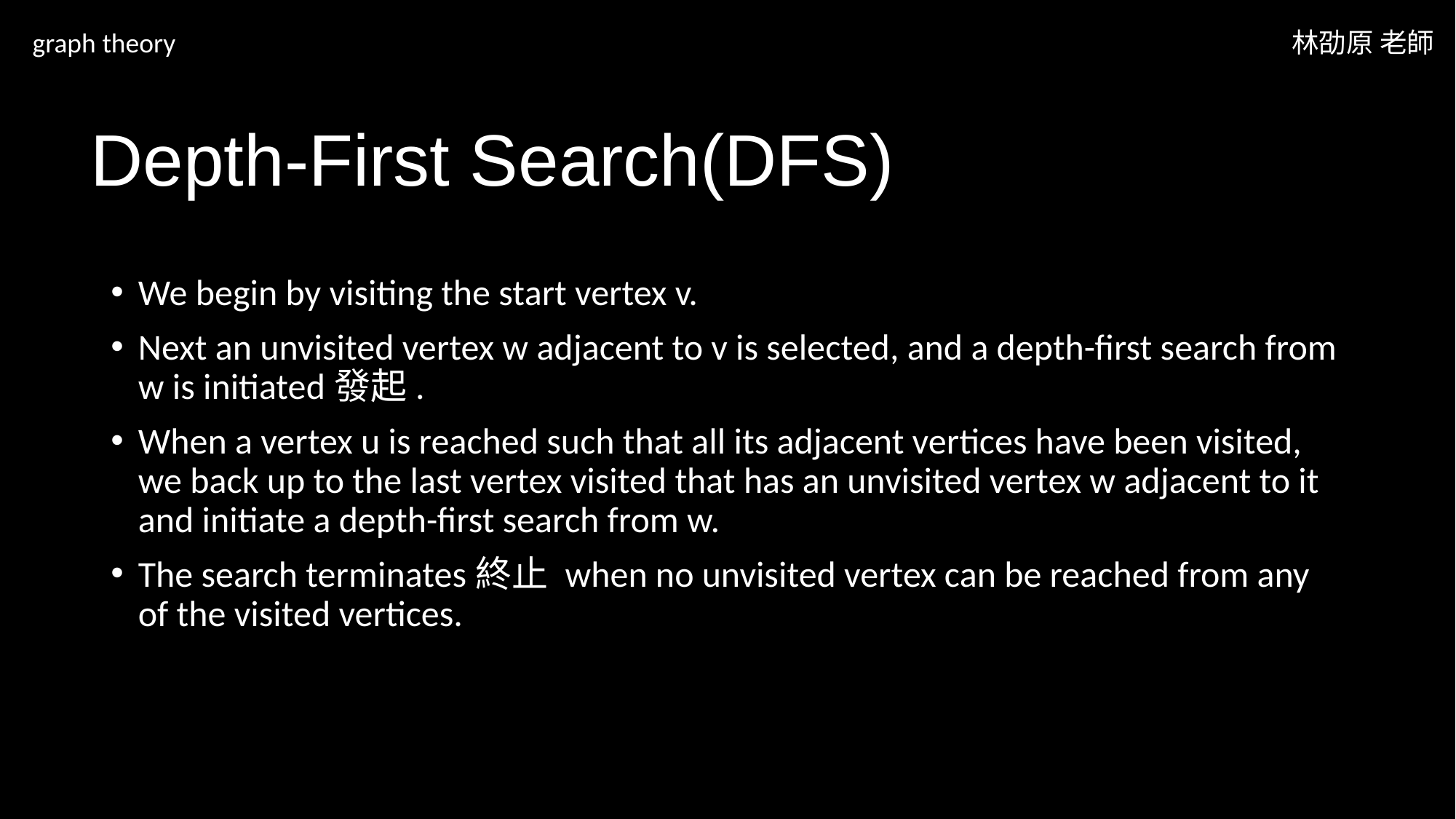

graph theory
林劭原 老師
# Depth-First Search(DFS)
We begin by visiting the start vertex v.
Next an unvisited vertex w adjacent to v is selected, and a depth-first search from w is initiated發起.
When a vertex u is reached such that all its adjacent vertices have been visited, we back up to the last vertex visited that has an unvisited vertex w adjacent to it and initiate a depth-first search from w.
The search terminates終止 when no unvisited vertex can be reached from any of the visited vertices.